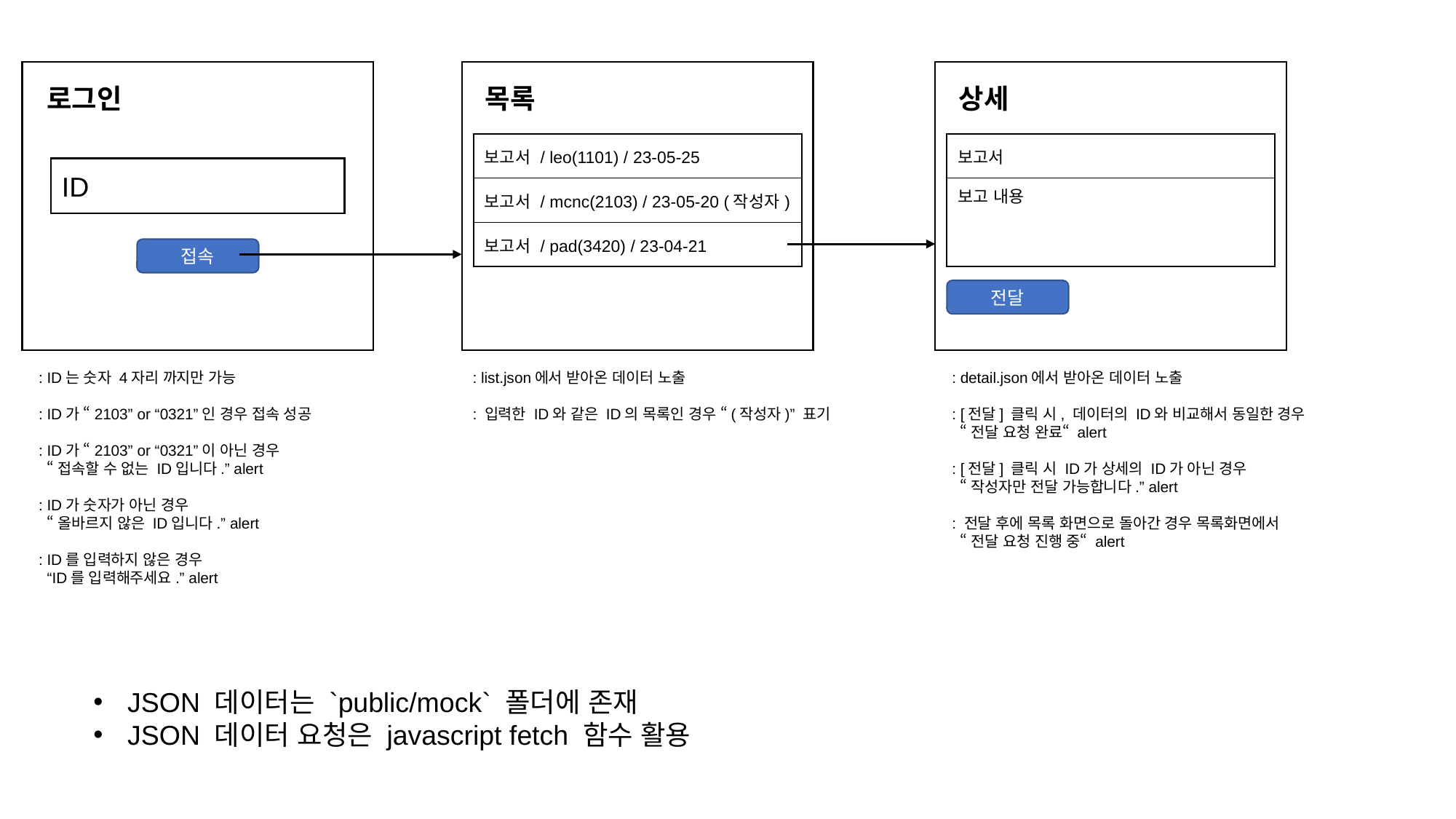

로그인
목록
상세
| 보고서 / leo(1101) / 23-05-25 |
| --- |
| 보고서 / mcnc(2103) / 23-05-20 (작성자) |
| 보고서 / pad(3420) / 23-04-21 |
| 보고서 |
| --- |
| 보고 내용 |
ID
접속
전달
: ID는 숫자 4자리 까지만 가능

: ID가 “2103” or “0321”인 경우 접속 성공

: ID가 “2103” or “0321”이 아닌 경우
  “접속할 수 없는 ID입니다.” alert

: ID가 숫자가 아닌 경우
  “올바르지 않은 ID입니다.” alert

: ID를 입력하지 않은 경우
  “ID를 입력해주세요.” alert
: list.json에서 받아온 데이터 노출

: 입력한 ID와 같은 ID의 목록인 경우 “(작성자)” 표기
: detail.json에서 받아온 데이터 노출

: [전달] 클릭 시, 데이터의 ID와 비교해서 동일한 경우
  “전달 요청 완료“ alert

: [전달] 클릭 시 ID가 상세의 ID가 아닌 경우
  “작성자만 전달 가능합니다.” alert

: 전달 후에 목록 화면으로 돌아간 경우 목록화면에서
  “전달 요청 진행 중“ alert
JSON 데이터는 `public/mock` 폴더에 존재
JSON 데이터 요청은 javascript fetch 함수 활용